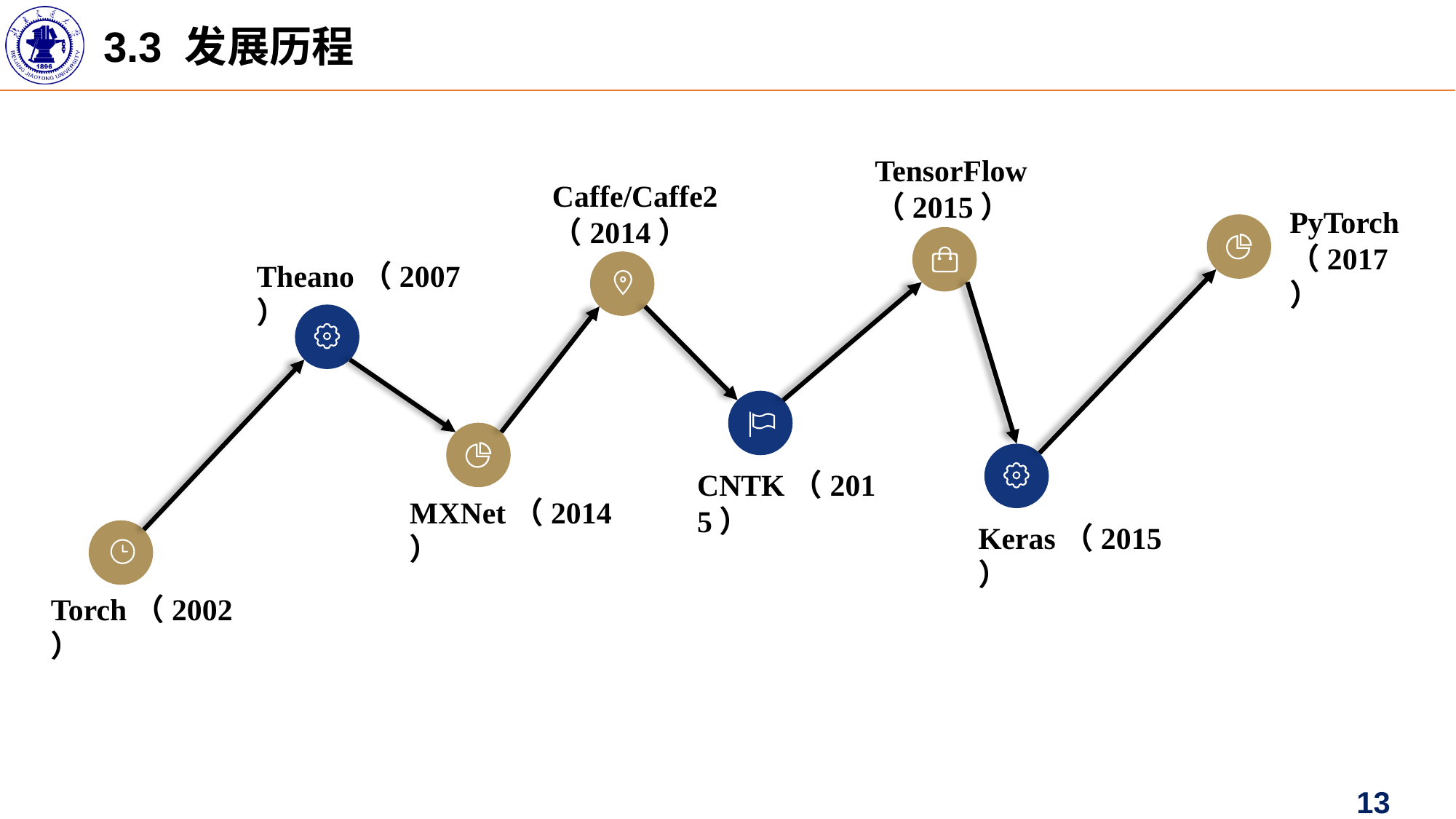

3.3 发展历程
TensorFlow
（2015）
Caffe/Caffe2
（2014）
PyTorch
（2017）

Theano（2007）

CNTK（2015）

MXNet（2014）
Keras（2015）

Torch（2002）